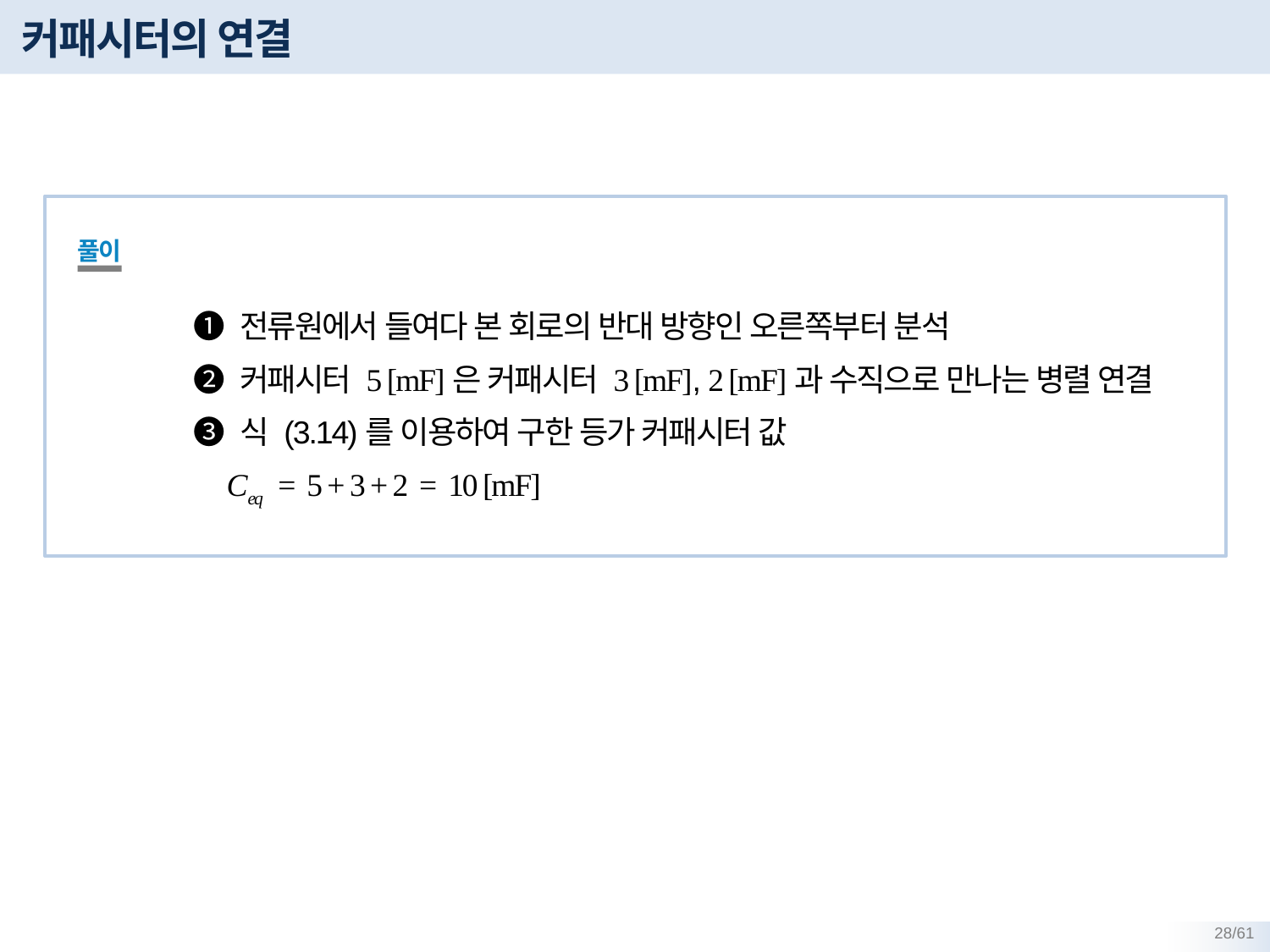

# 커패시터의 연결

풀이

❶ 전류원에서 들여다 본 회로의 반대 방향인 오른쪽부터 분석
❷ 커패시터 5 [mF]은 커패시터 3 [mF], 2 [mF]과 수직으로 만나는 병렬 연결
❸ 식 (3.14)를 이용하여 구한 등가 커패시터 값
     Ceq  =  5 + 3 + 2  =  10 [mF]